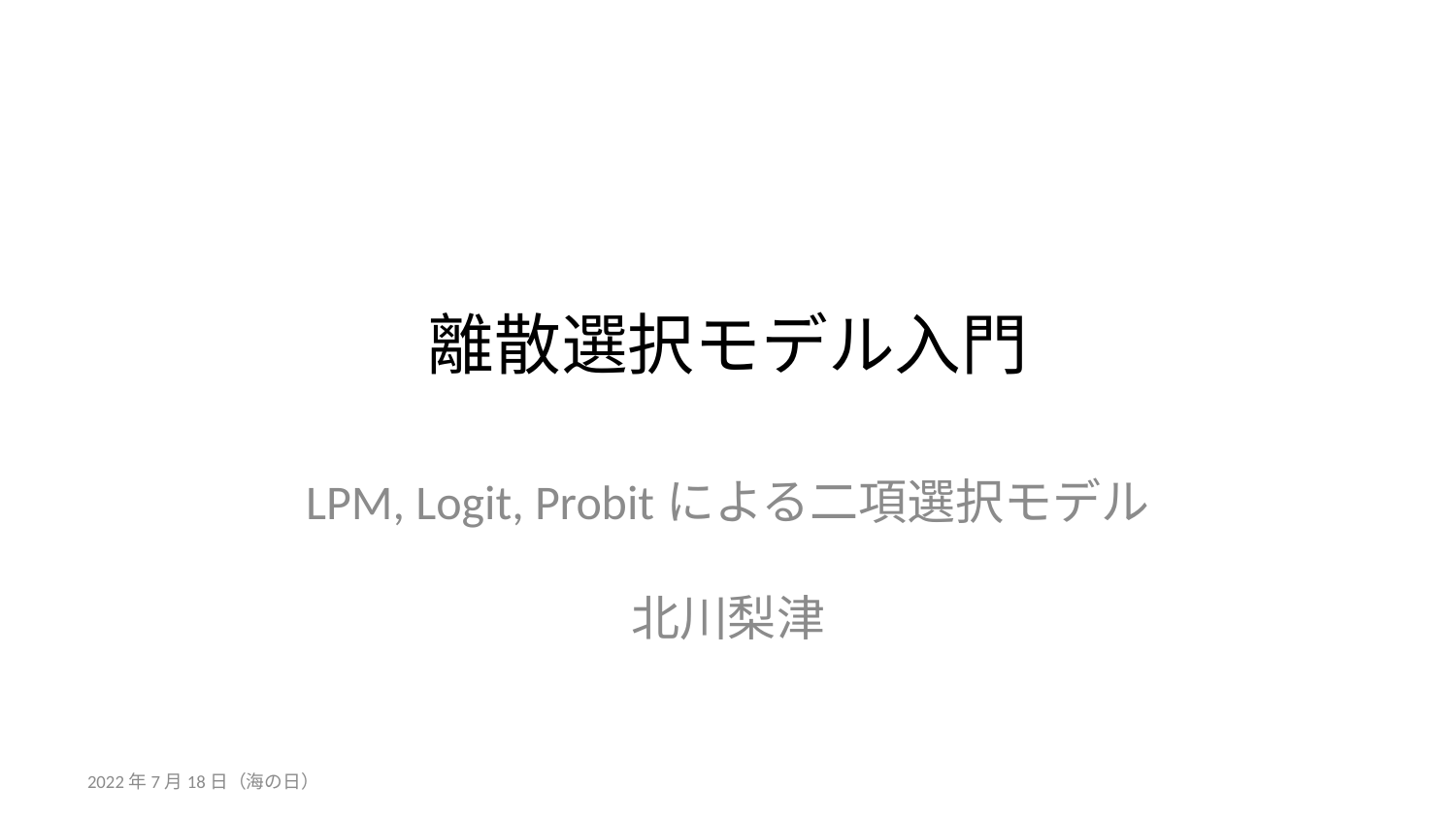

# 離散選択モデル入門
LPM, Logit, Probitによる二項選択モデル
北川梨津
2022年7月18日（海の日）